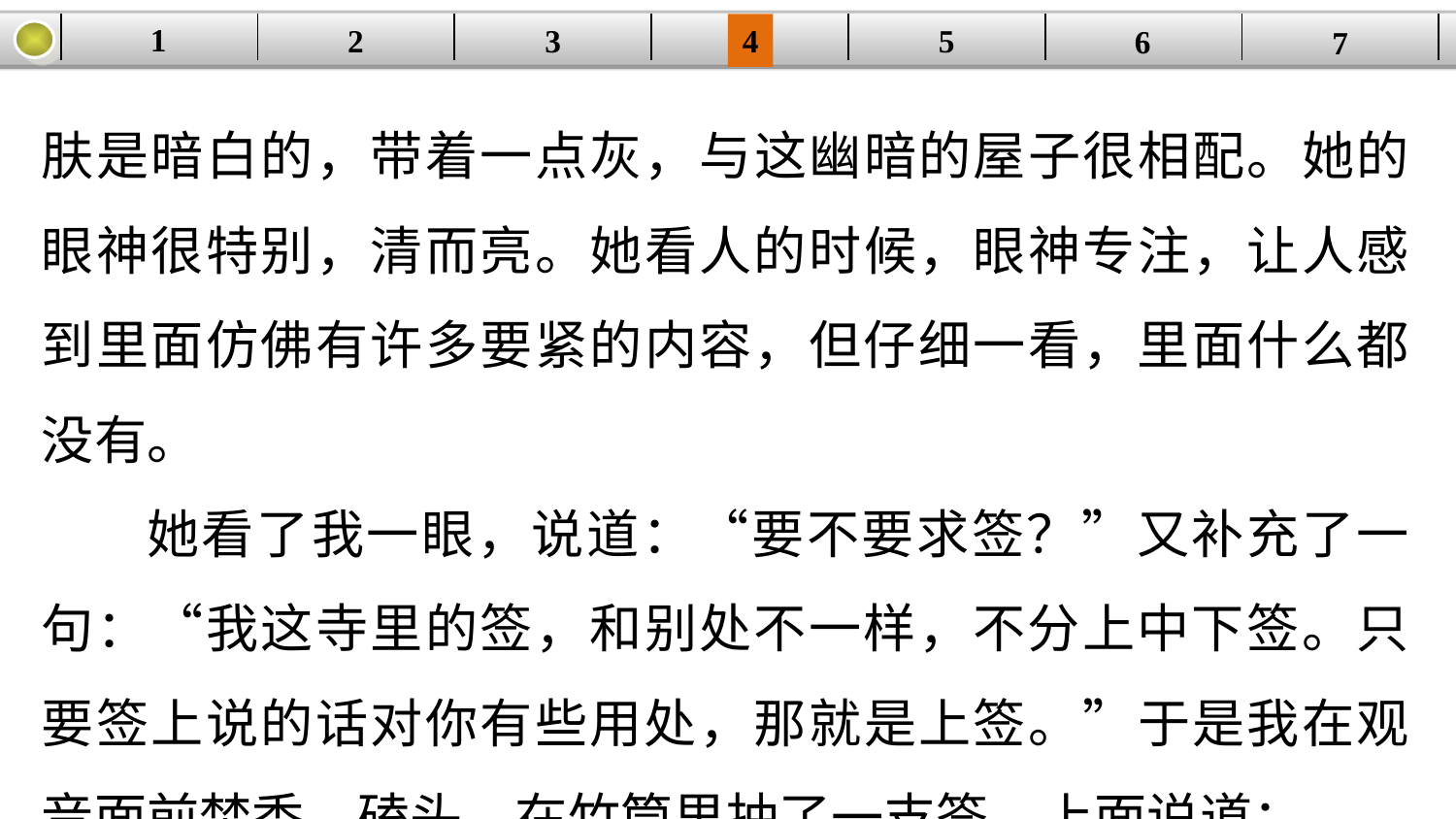

1
5
3
2
|  |  |  |  |  |  |  |
| --- | --- | --- | --- | --- | --- | --- |
4
6
7

肤是暗白的，带着一点灰，与这幽暗的屋子很相配。她的眼神很特别，清而亮。她看人的时候，眼神专注，让人感到里面仿佛有许多要紧的内容，但仔细一看，里面什么都没有。
她看了我一眼，说道：“要不要求签？”又补充了一句：“我这寺里的签，和别处不一样，不分上中下签。只要签上说的话对你有些用处，那就是上签。”于是我在观音面前焚香，磕头，在竹筒里抽了一支签，上面说道：